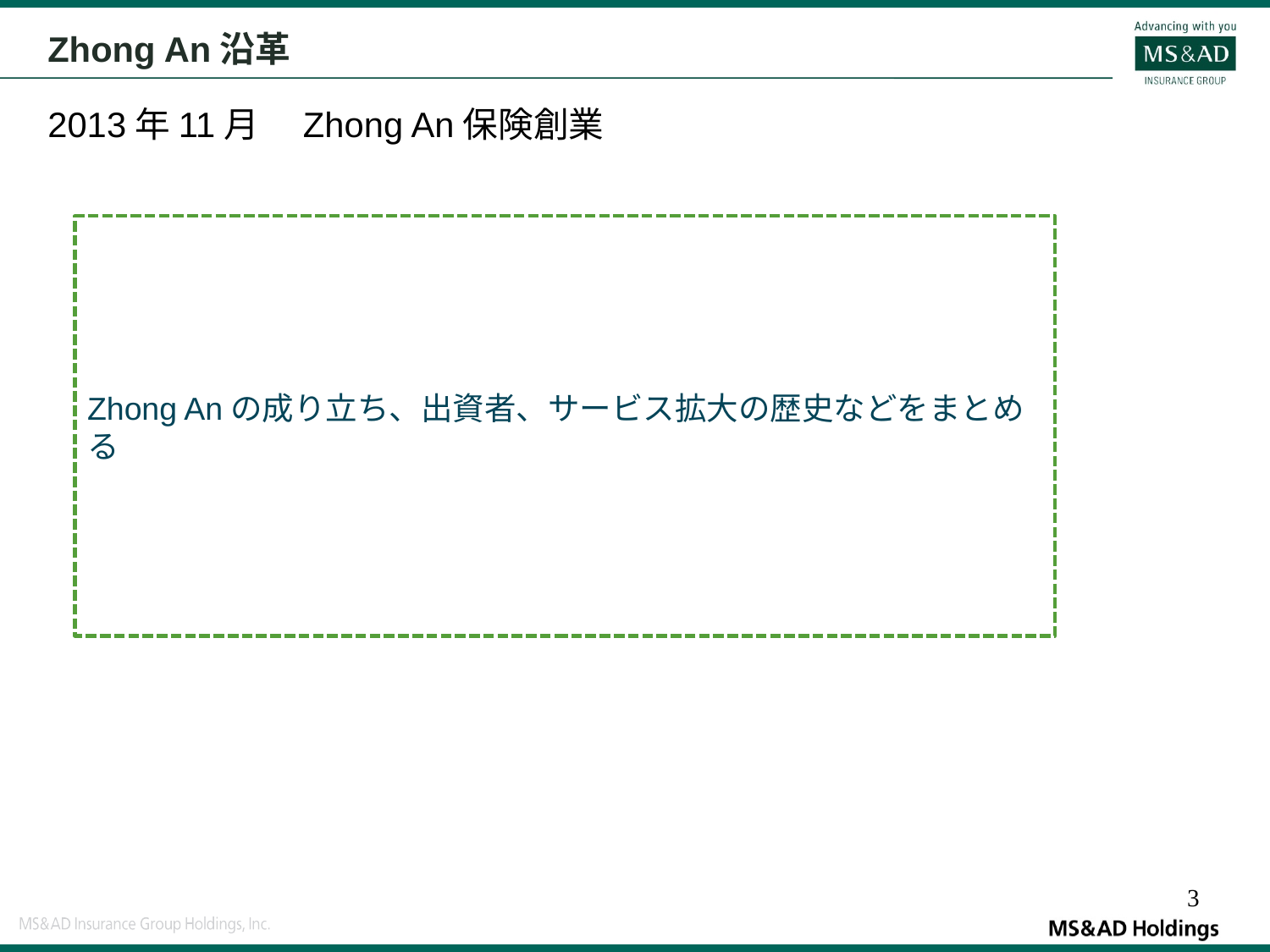

# Zhong An沿革
2013年11月　Zhong An保険創業

Zhong Anの成り立ち、出資者、サービス拡大の歴史などをまとめる
3